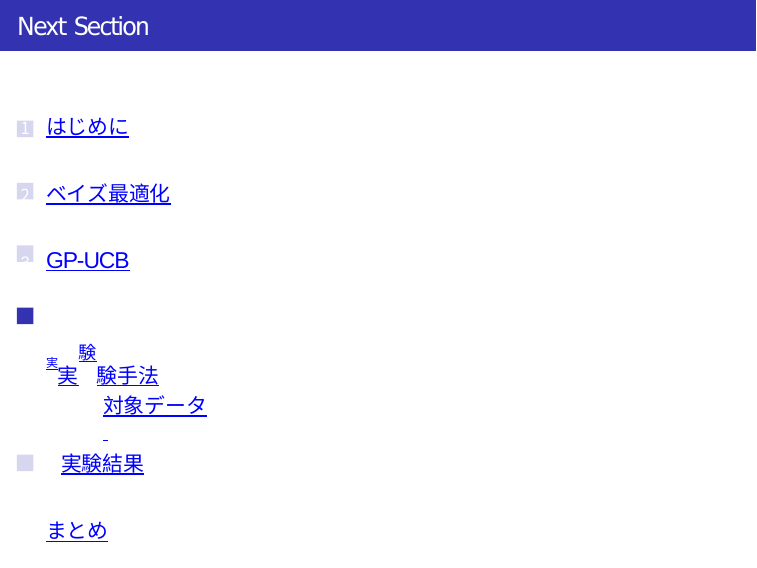

Next Section
はじめに
ベイズ最適化
GP-UCB

実実験験手法
対象データ 実験結果
まとめ